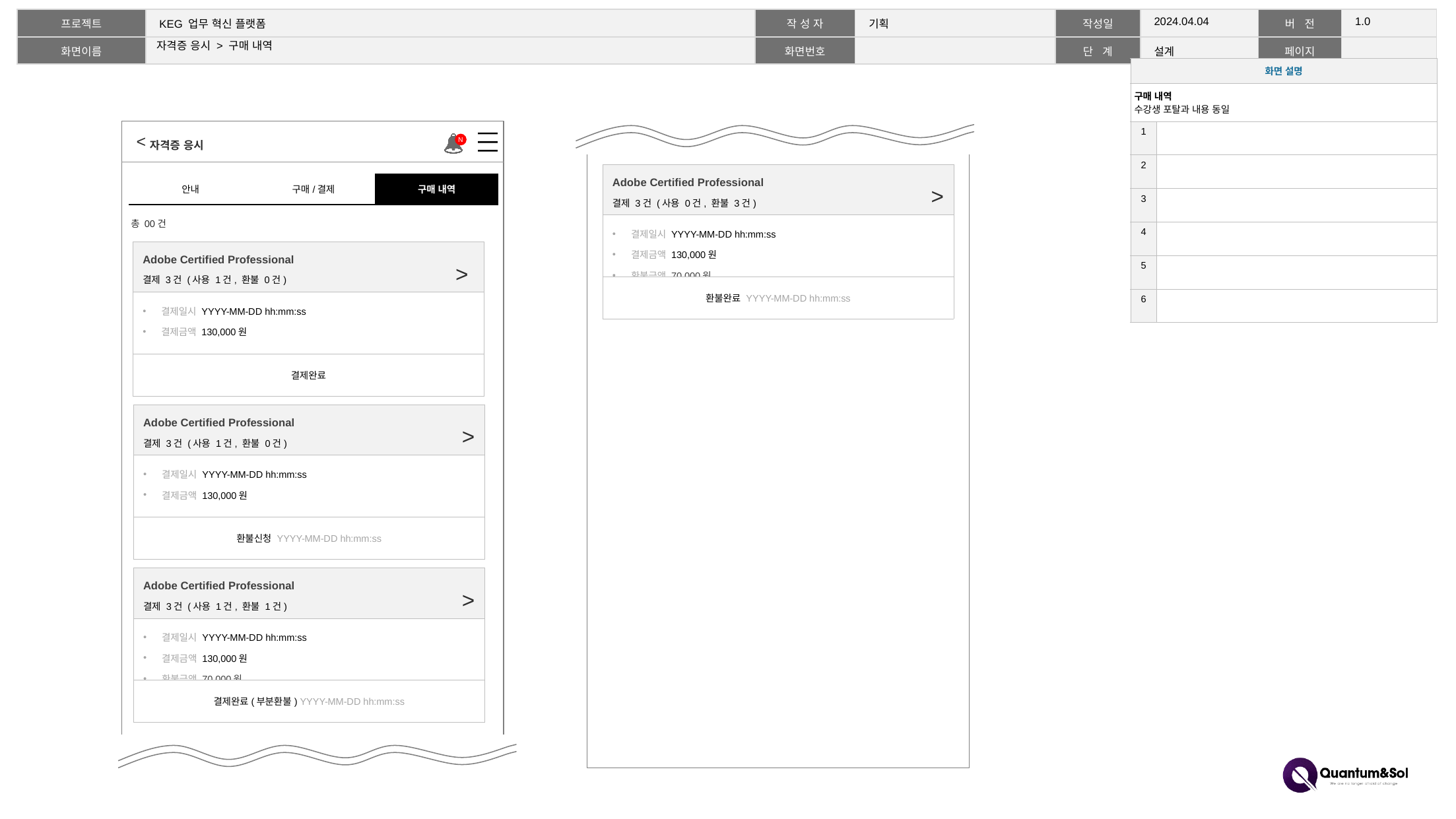

# 자격증 응시 > 구매 내역
| 화면 설명 |  |
| --- | --- |
| 구매 내역 수강생 포탈과 내용 동일 |  |
| 1 |  |
| 2 |  |
| 3 |  |
| 4 |  |
| 5 |  |
| 6 |  |
자격증 응시
>
| Adobe Certified Professional 결제 3건 (사용 0건, 환불 3건) |
| --- |
| 결제일시 YYYY-MM-DD hh:mm:ss 결제금액 130,000원 환불금액 70,000원 |
| 환불완료 YYYY-MM-DD hh:mm:ss |
| 안내 | 구매/결제 | 구매 내역 |
| --- | --- | --- |
총 00건
| Adobe Certified Professional 결제 3건 (사용 1건, 환불 0건) |
| --- |
| 결제일시 YYYY-MM-DD hh:mm:ss 결제금액 130,000원 |
| 결제완료 |
>
>
| Adobe Certified Professional 결제 3건 (사용 1건, 환불 0건) |
| --- |
| 결제일시 YYYY-MM-DD hh:mm:ss 결제금액 130,000원 |
| 환불신청 YYYY-MM-DD hh:mm:ss |
>
| Adobe Certified Professional 결제 3건 (사용 1건, 환불 1건) |
| --- |
| 결제일시 YYYY-MM-DD hh:mm:ss 결제금액 130,000원 환불금액 70,000원 |
| 결제완료(부분환불) YYYY-MM-DD hh:mm:ss |